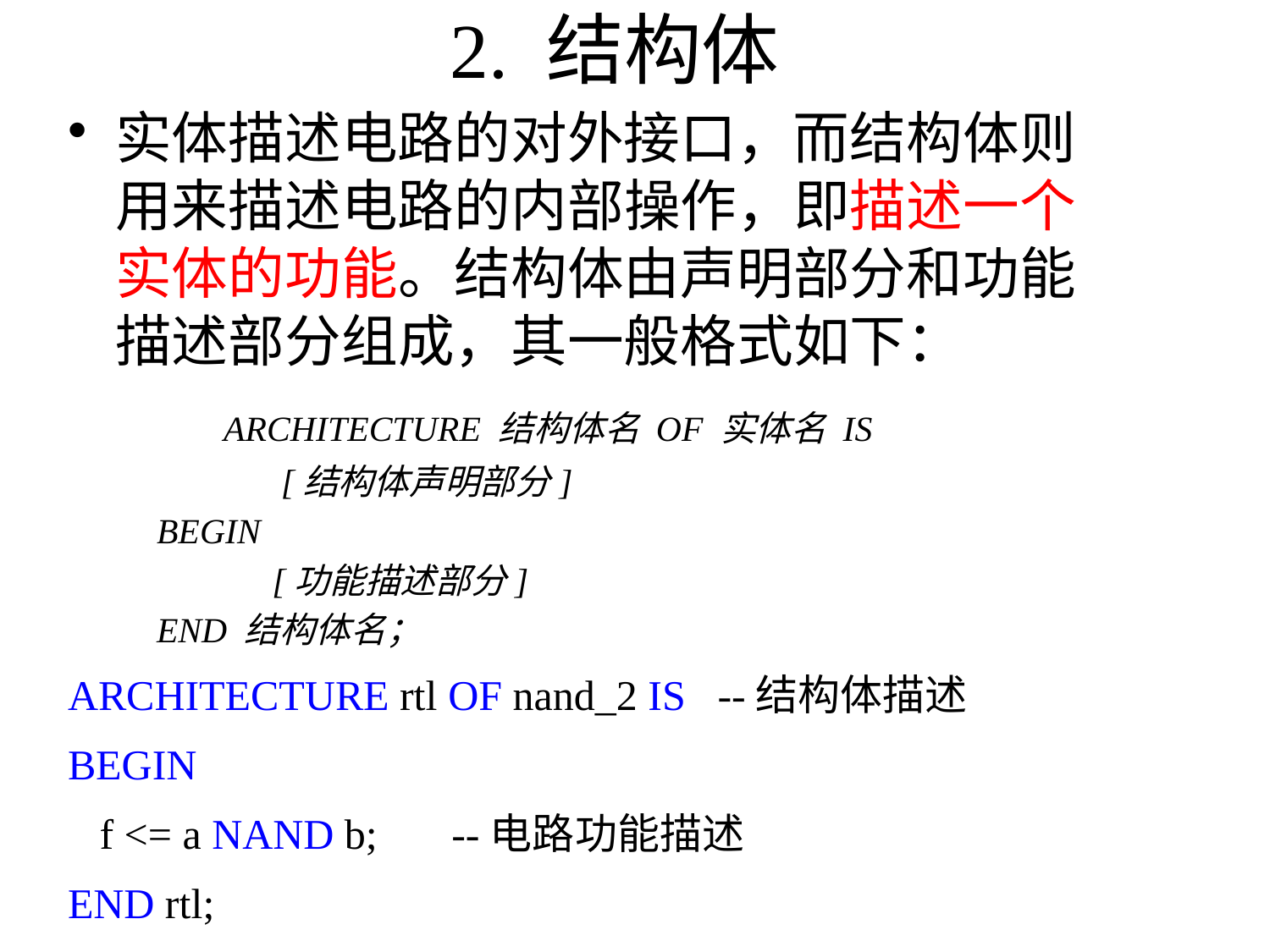

# 2. 结构体
实体描述电路的对外接口，而结构体则用来描述电路的内部操作，即描述一个实体的功能。结构体由声明部分和功能描述部分组成，其一般格式如下：
           ARCHITECTURE 结构体名 OF 实体名 IS
                        [结构体声明部分]
          BEGIN
                       [功能描述部分]
          END 结构体名；
ARCHITECTURE rtl OF nand_2 IS   --结构体描述
BEGIN
   f <= a NAND b;       --电路功能描述
END rtl;